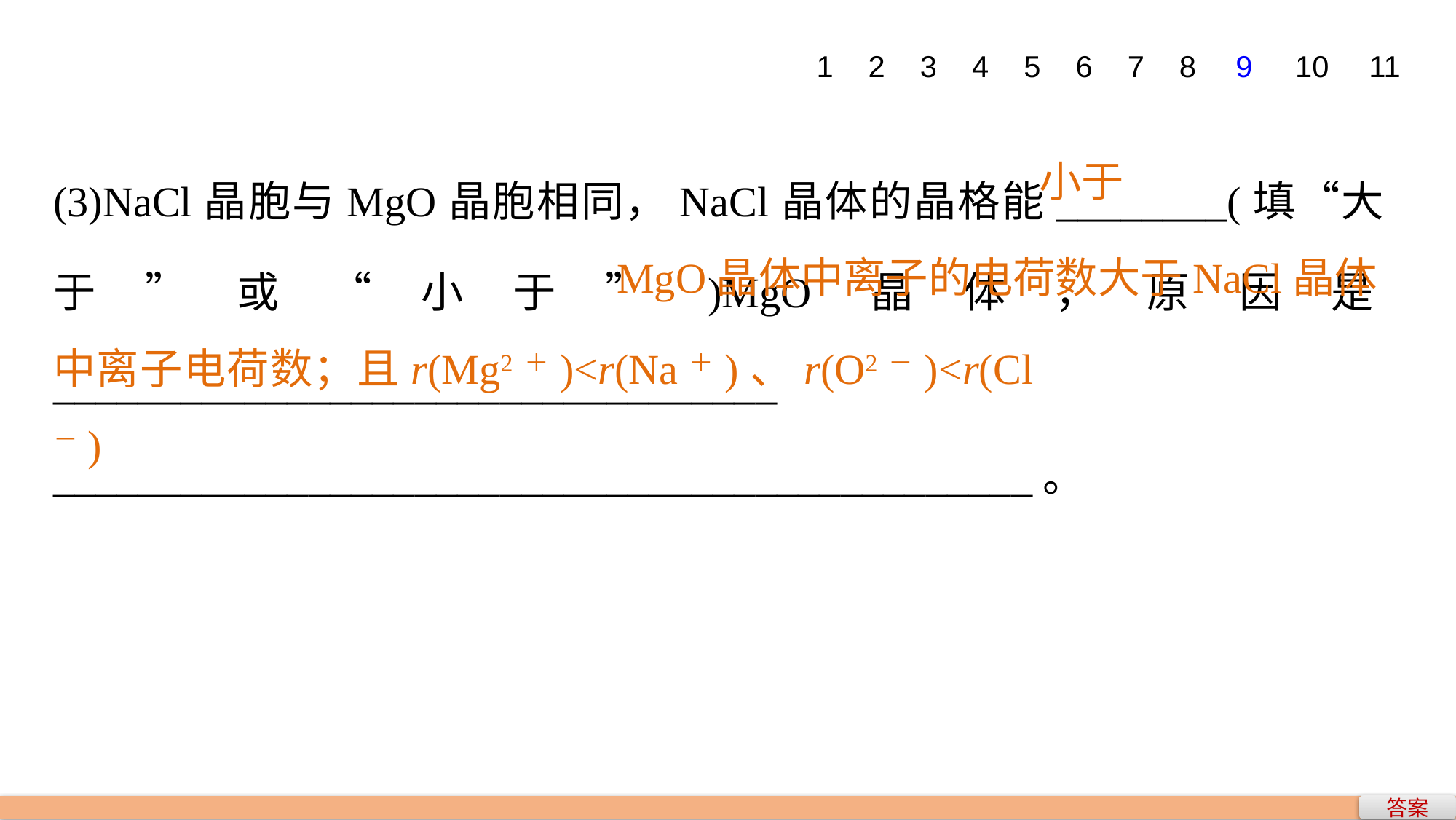

1
2
3
4
5
6
7
8
9
10
11
(3)NaCl晶胞与MgO晶胞相同，NaCl晶体的晶格能________(填“大于”或“小于”)MgO晶体，原因是__________________________________
______________________________________________。
小于
MgO晶体中离子的电荷数大于NaCl晶体
中离子电荷数；且r(Mg2＋)<r(Na＋)、r(O2－)<r(Cl－)
答案